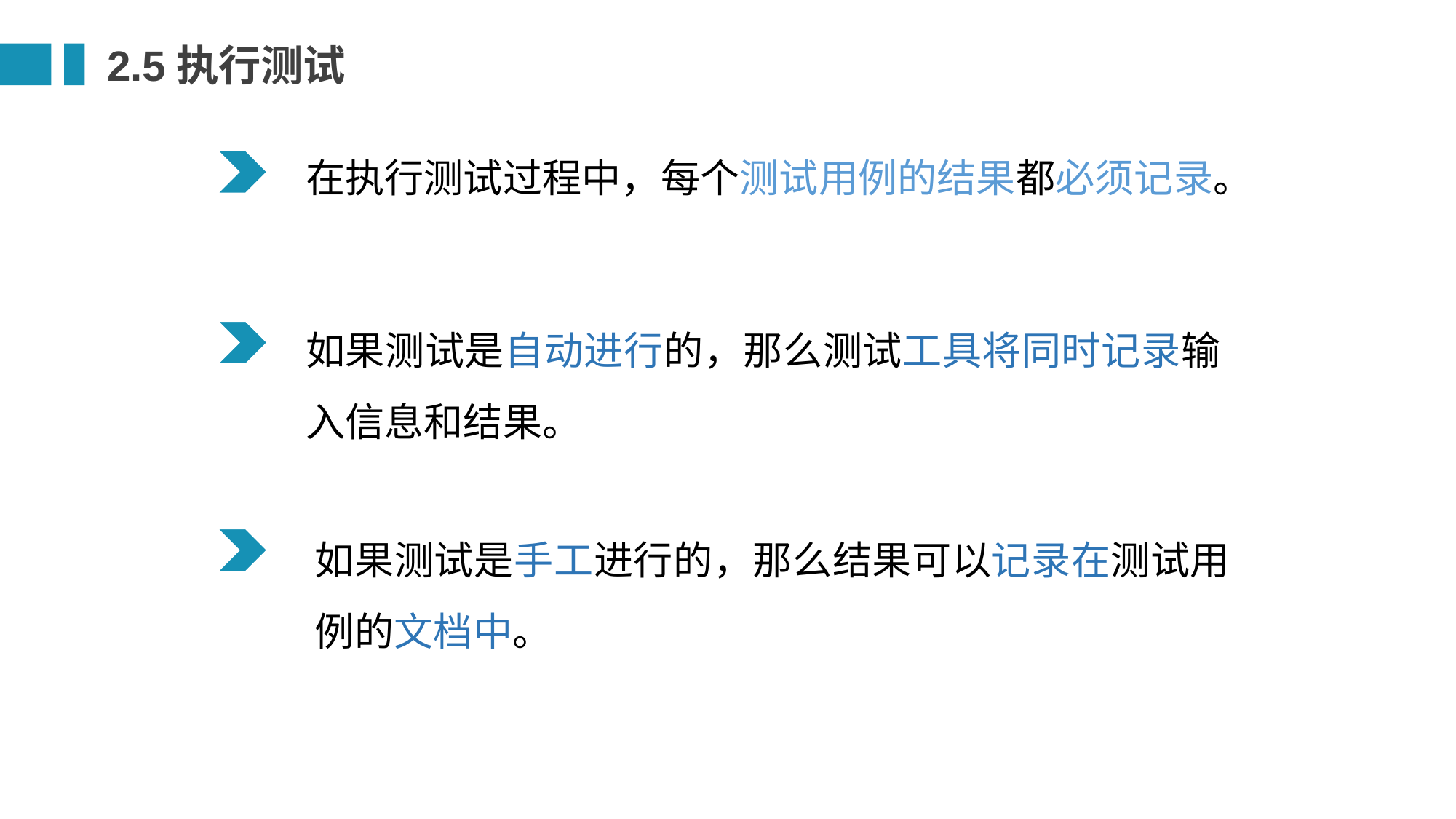

2.5执行测试

在执行测试过程中，每个测试用例的结果都必须记录。

如果测试是自动进行的，那么测试工具将同时记录输入信息和结果。

如果测试是手工进行的，那么结果可以记录在测试用例的文档中。

57